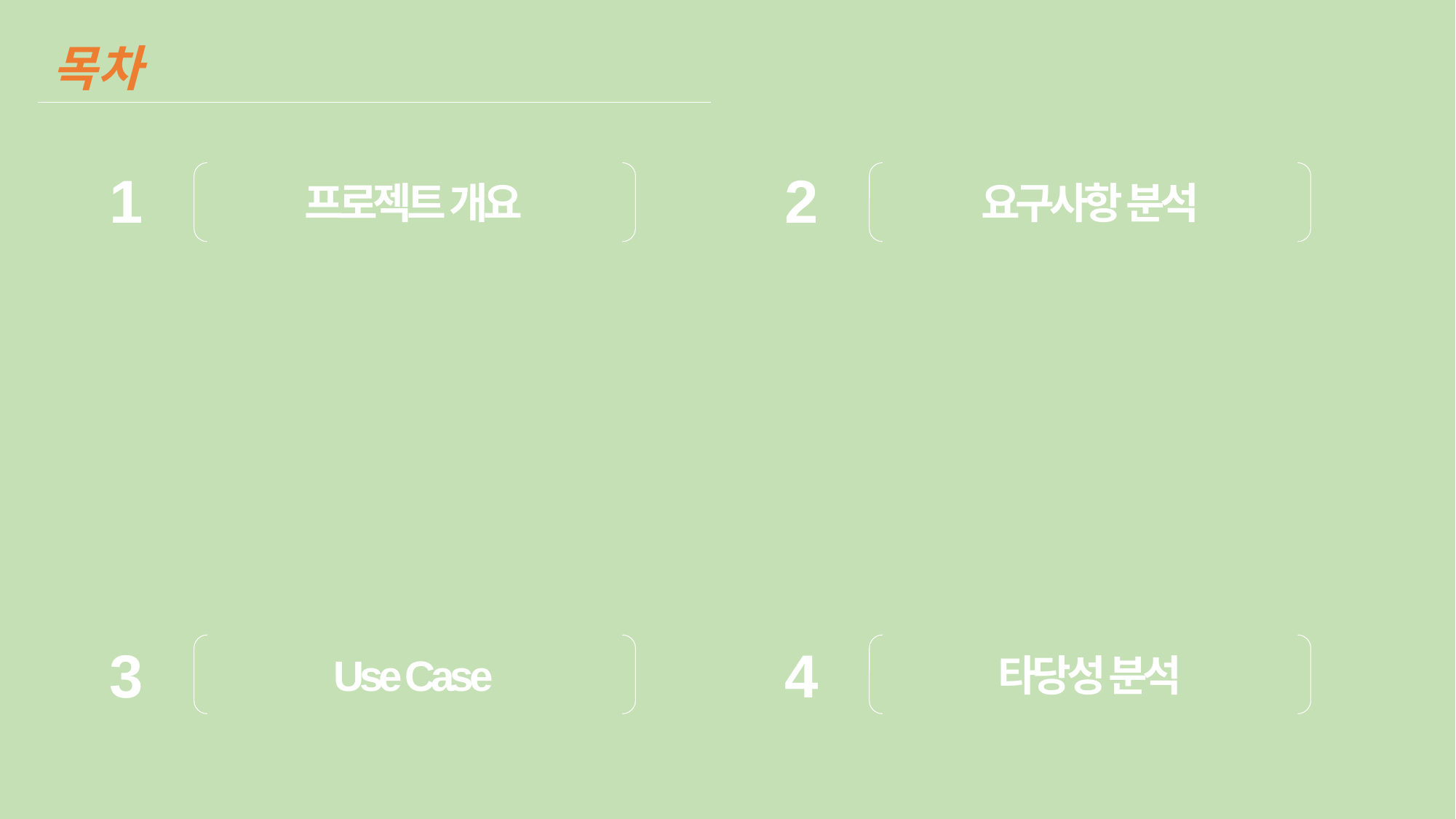

목차
1

프로젝트 개요
2

요구사항 분석
3

4

Use Case
타당성 분석